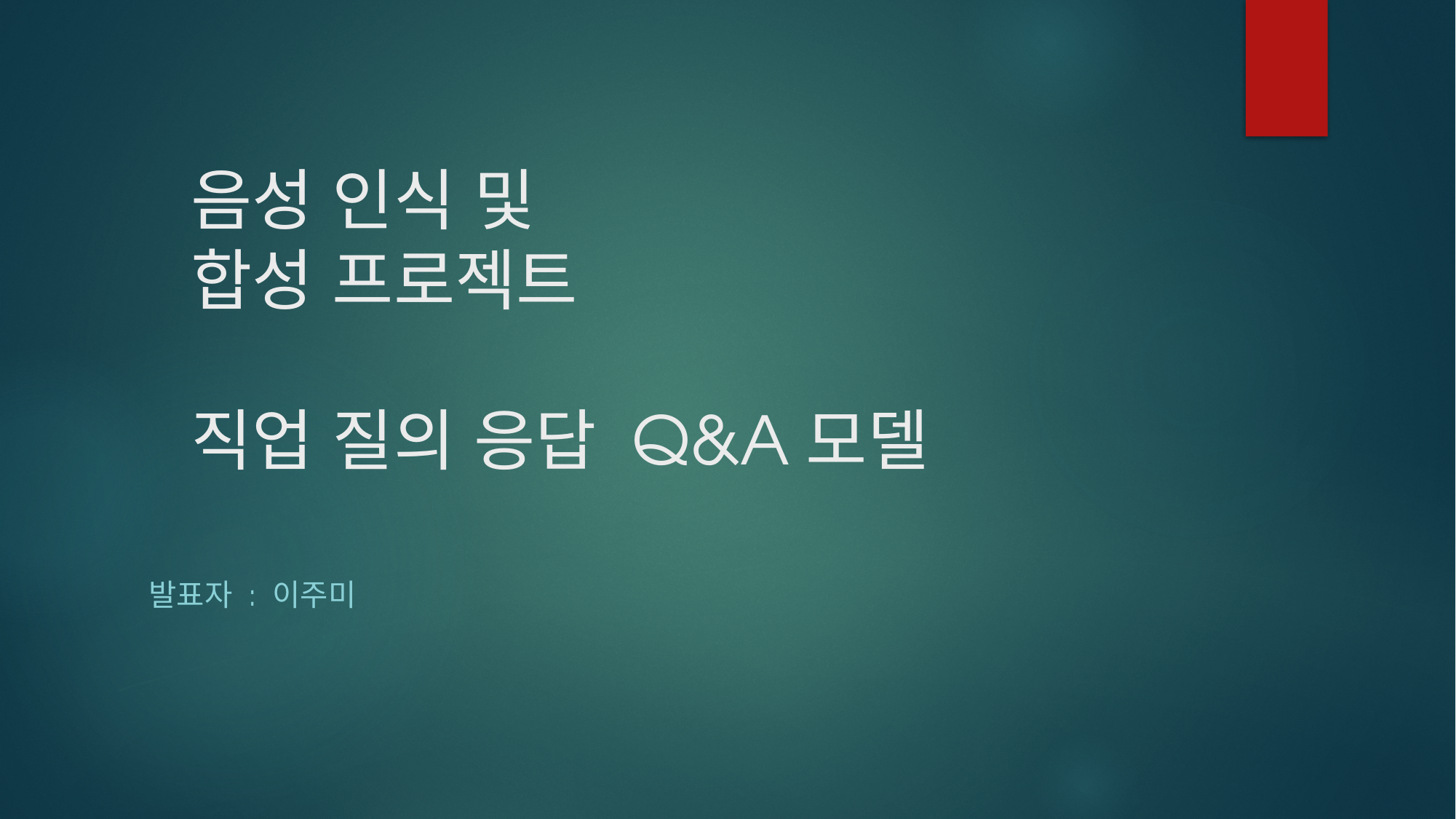

# 음성 인식 및 합성 프로젝트 직업 질의 응답 Q&A모델
발표자 : 이주미